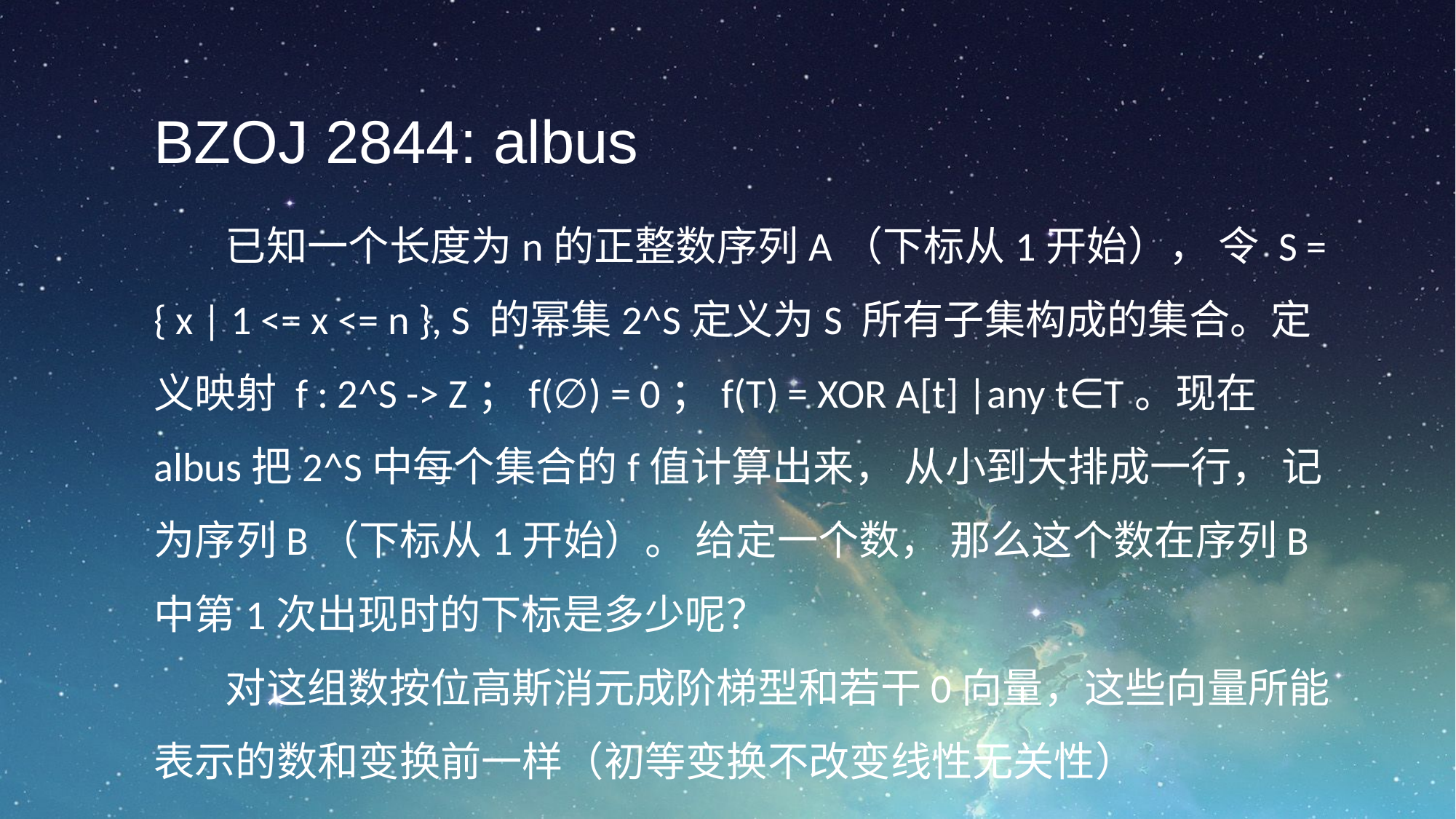

BZOJ 2844: albus
已知一个长度为n的正整数序列A（下标从1开始）， 令 S = { x | 1 <= x <= n }, S 的幂集2^S定义为S 所有子集构成的集合。定义映射 f : 2^S -> Z；f(∅) = 0；f(T) = XOR A[t] |any t∈T。现在albus把2^S中每个集合的f值计算出来， 从小到大排成一行， 记为序列B（下标从1开始）。 给定一个数， 那么这个数在序列B中第1次出现时的下标是多少呢？
对这组数按位高斯消元成阶梯型和若干0向量，这些向量所能表示的数和变换前一样（初等变换不改变线性无关性）